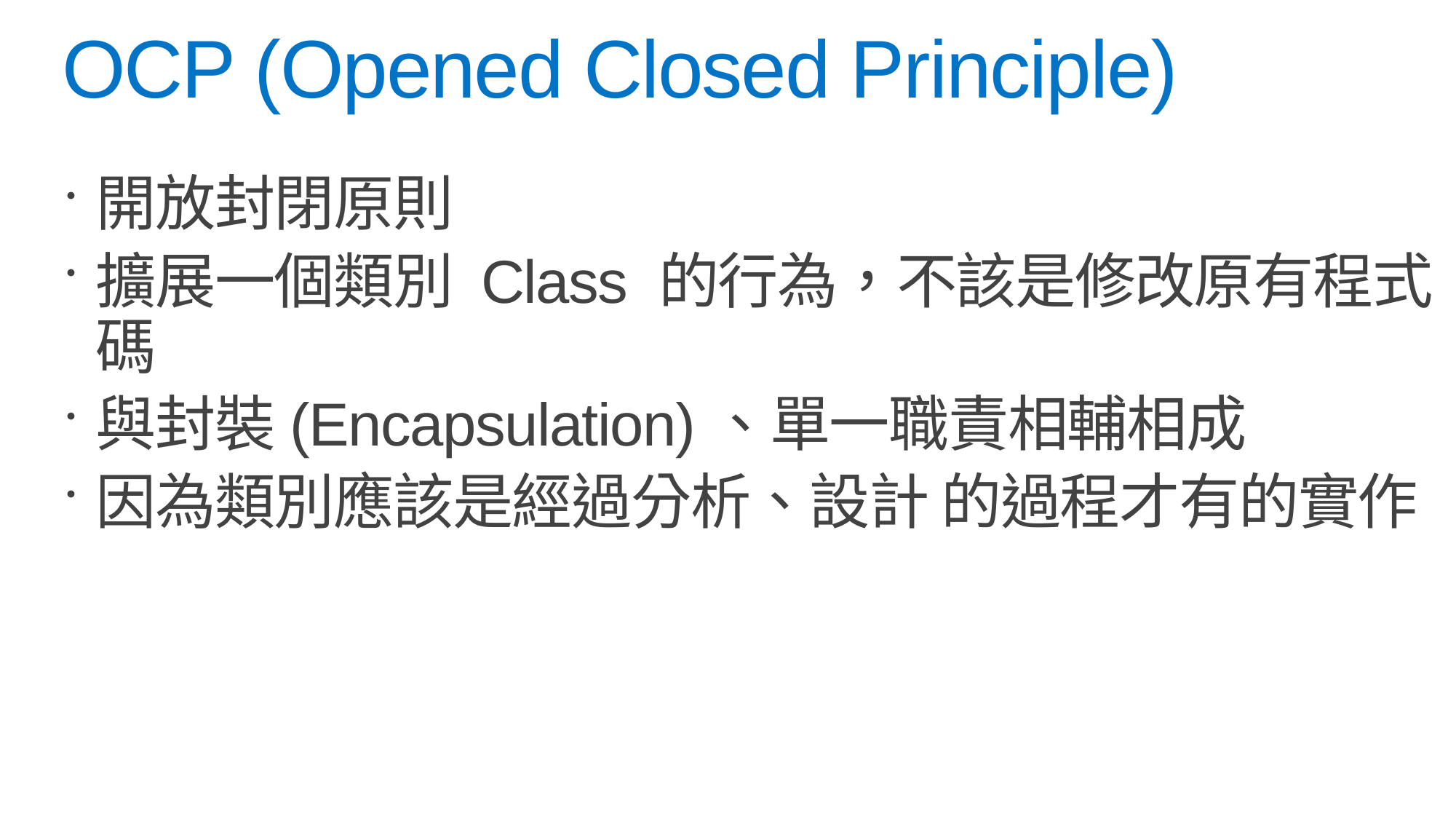

# OCP (Opened Closed Principle)
開放封閉原則
擴展一個類別 Class 的行為，不該是修改原有程式碼
與封裝(Encapsulation)、單一職責相輔相成
因為類別應該是經過分析、設計 的過程才有的實作